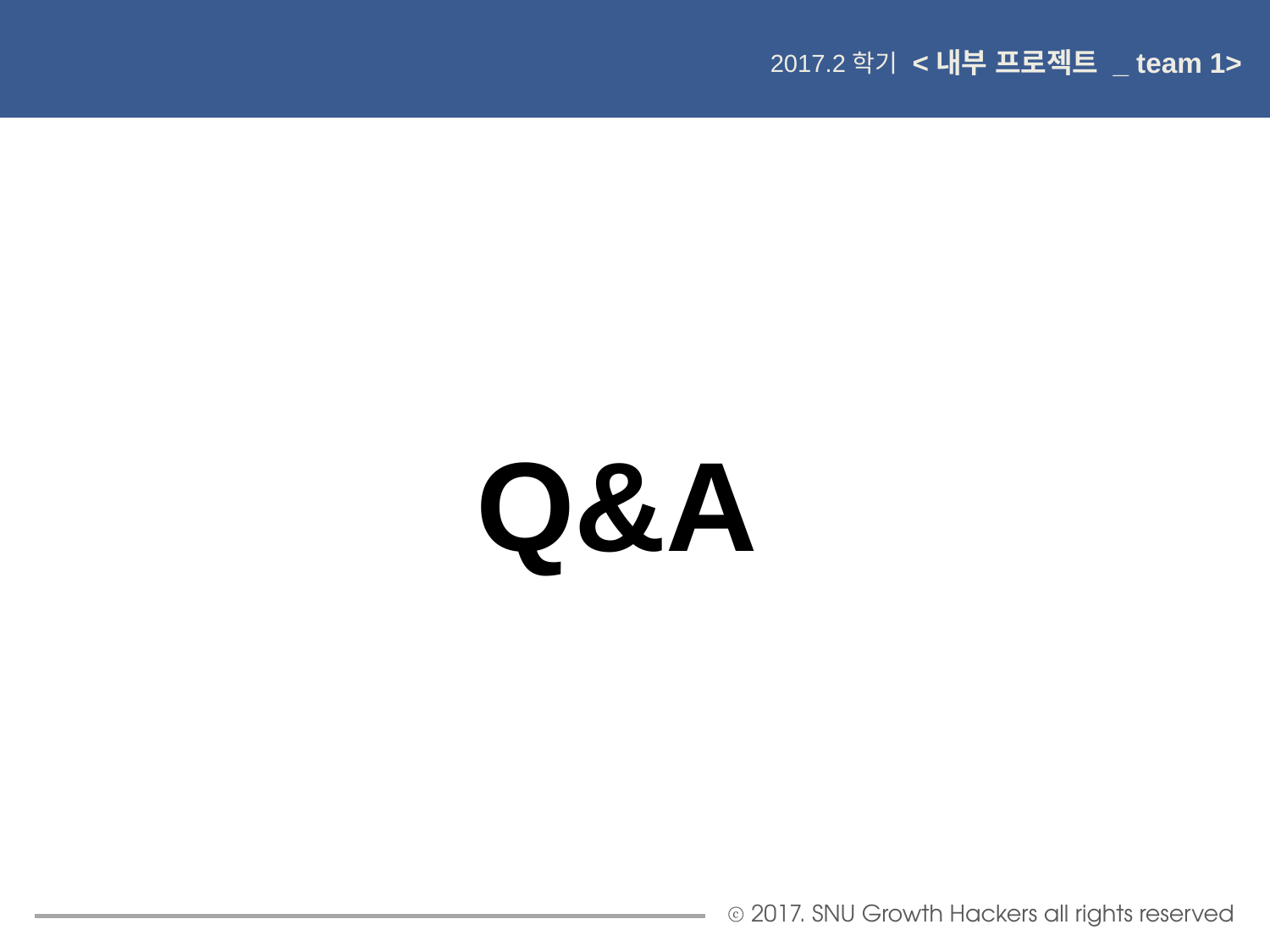

<내부 프로젝트 _ team 1>
2017.2학기
Q&A
ⓒ 2017. SNU Growth Hackers all rights reserved